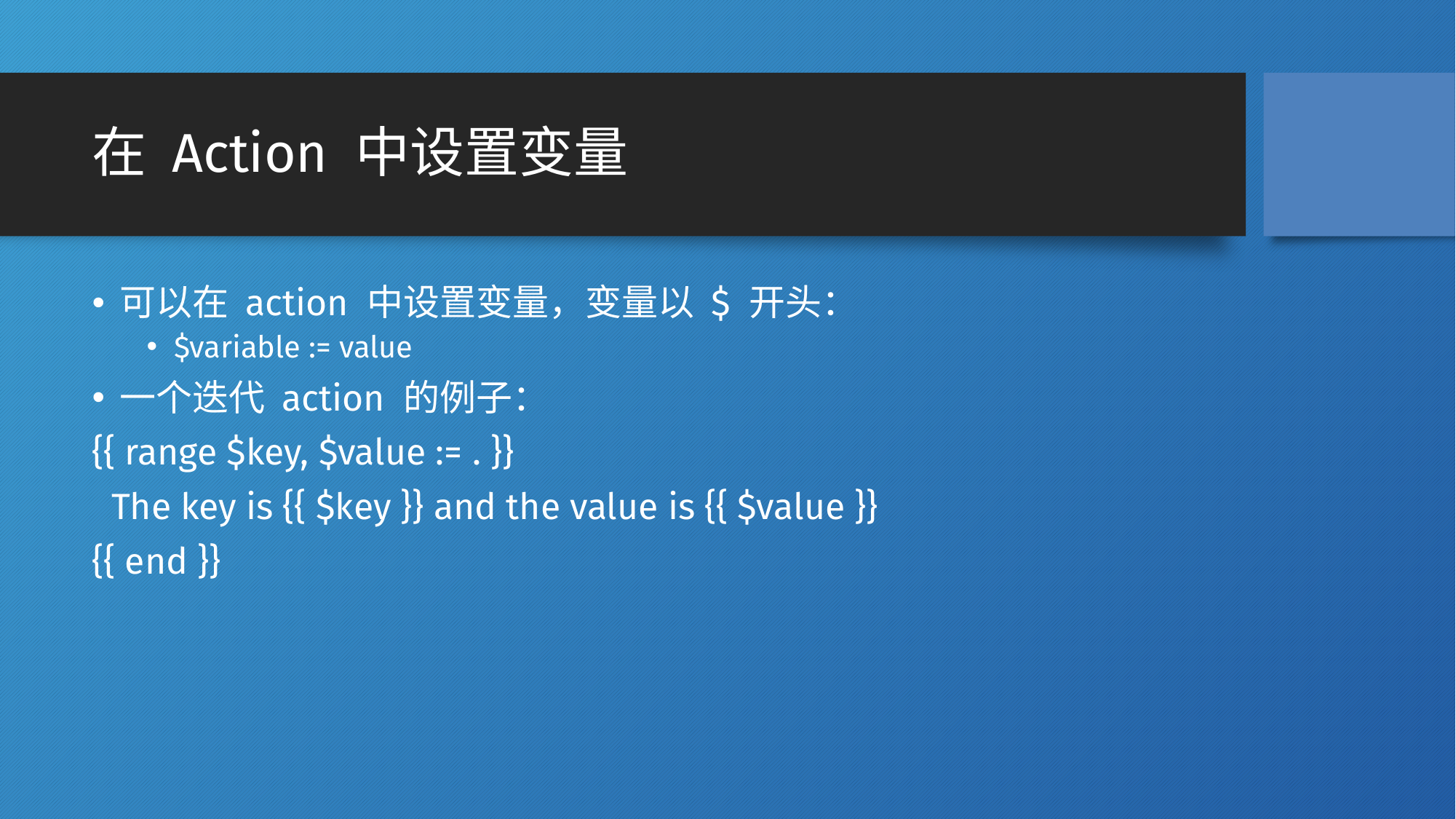

# 在 Action 中设置变量
可以在 action 中设置变量，变量以 $ 开头：
$variable := value
一个迭代 action 的例子：
{{ range $key, $value := . }}
  The key is {{ $key }} and the value is {{ $value }}
{{ end }}